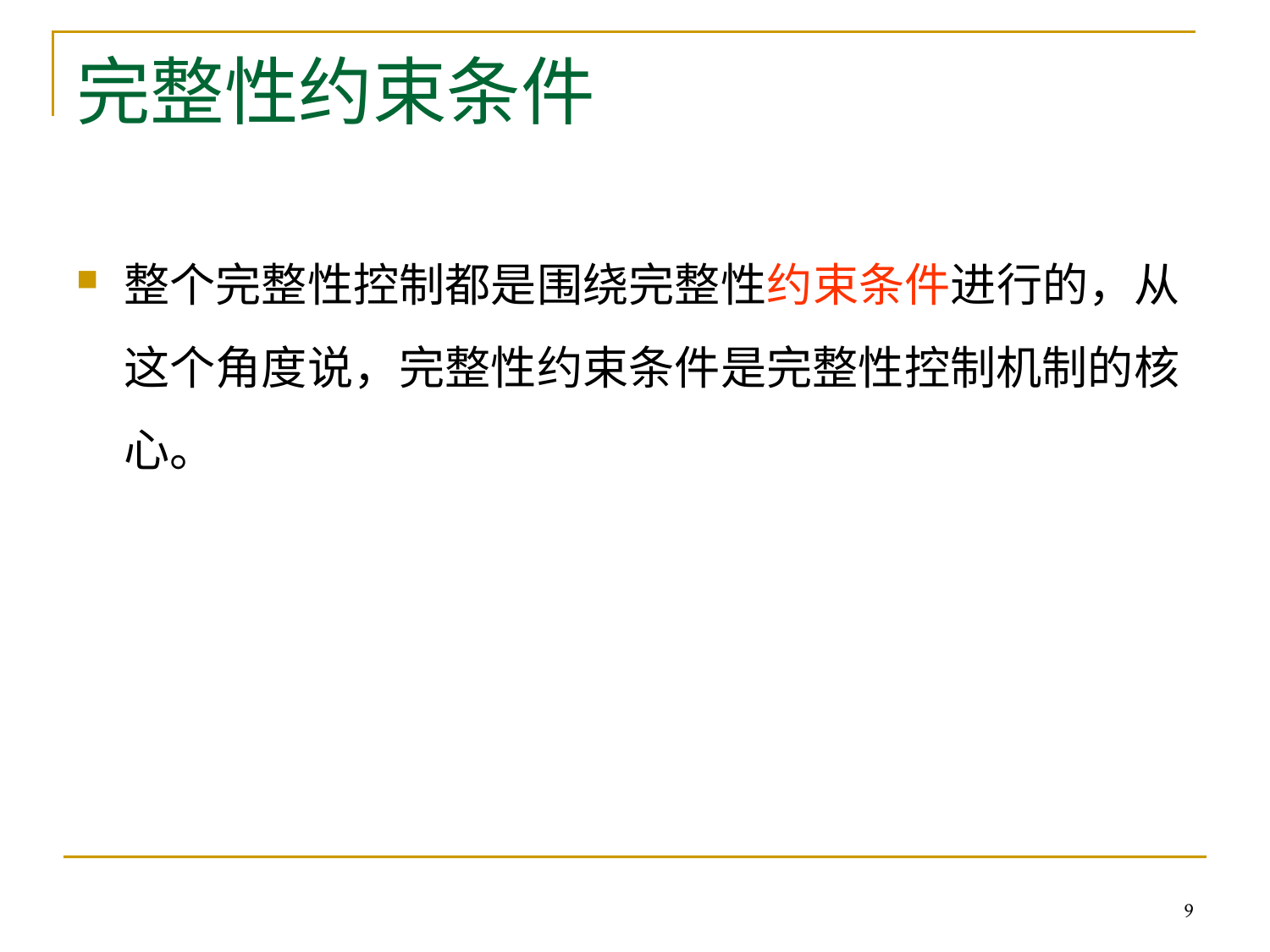

# 完整性约束条件
整个完整性控制都是围绕完整性约束条件进行的，从这个角度说，完整性约束条件是完整性控制机制的核心。

9